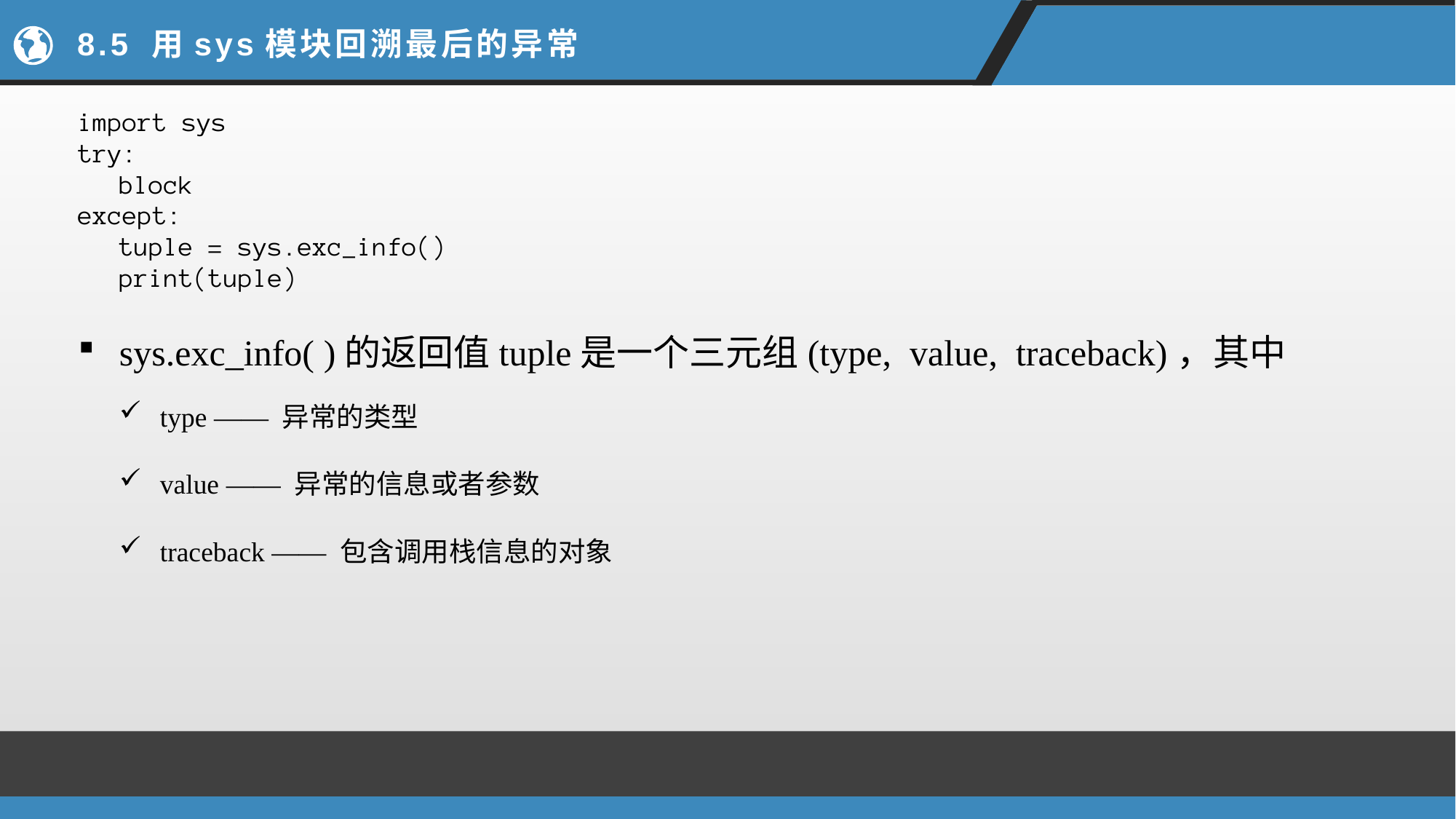

# 8.5 用sys模块回溯最后的异常

import sys
try:
	block
except:
	tuple = sys.exc_info()
	print(tuple)

sys.exc_info( )的返回值tuple是一个三元组(type,  value,  traceback)，其中
type —— 异常的类型
value —— 异常的信息或者参数
traceback —— 包含调用栈信息的对象